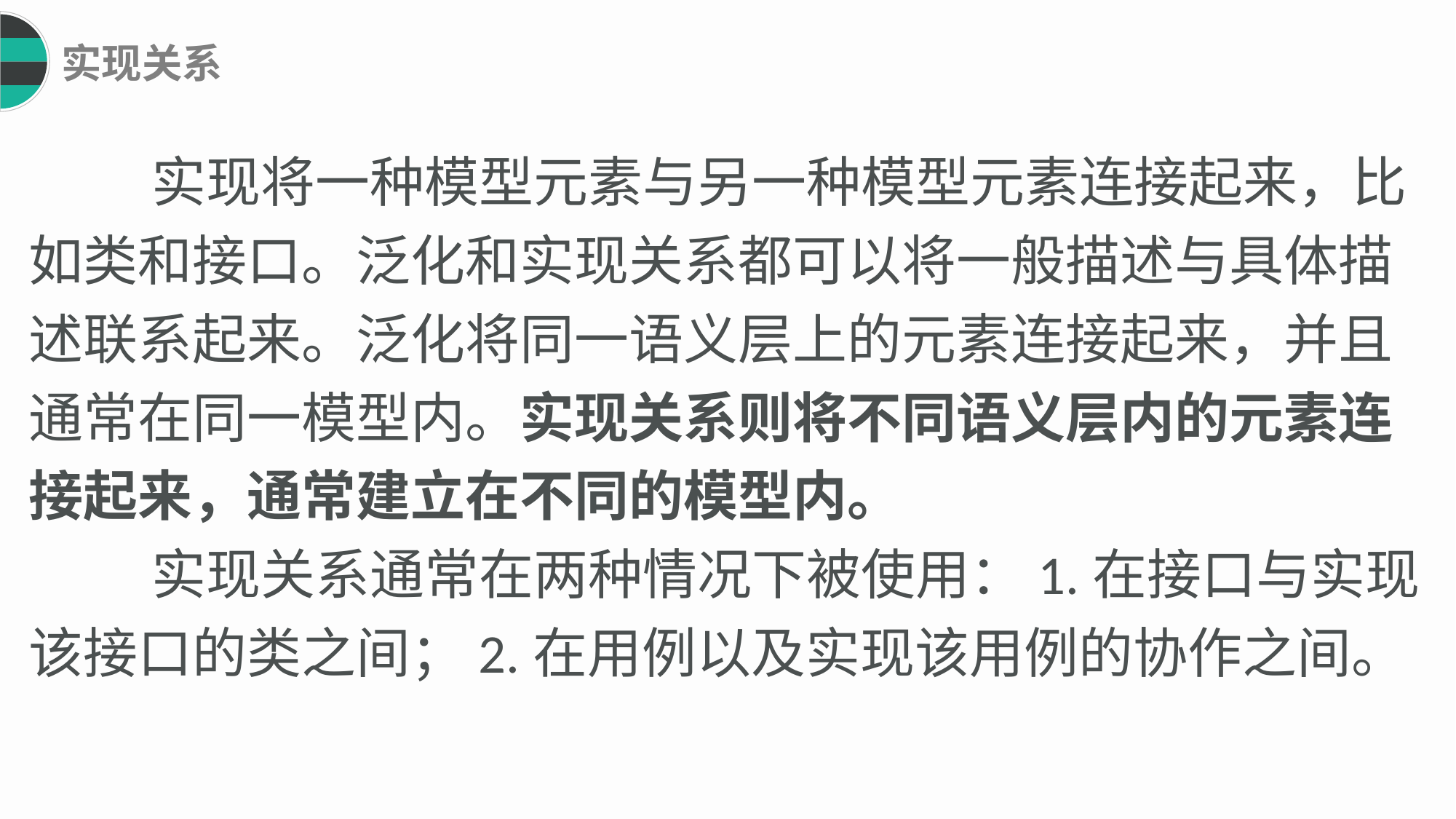

实现关系
         实现将一种模型元素与另一种模型元素连接起来，比如类和接口。泛化和实现关系都可以将一般描述与具体描述联系起来。泛化将同一语义层上的元素连接起来，并且通常在同一模型内。实现关系则将不同语义层内的元素连接起来，通常建立在不同的模型内。
         实现关系通常在两种情况下被使用：1.在接口与实现该接口的类之间；2.在用例以及实现该用例的协作之间。